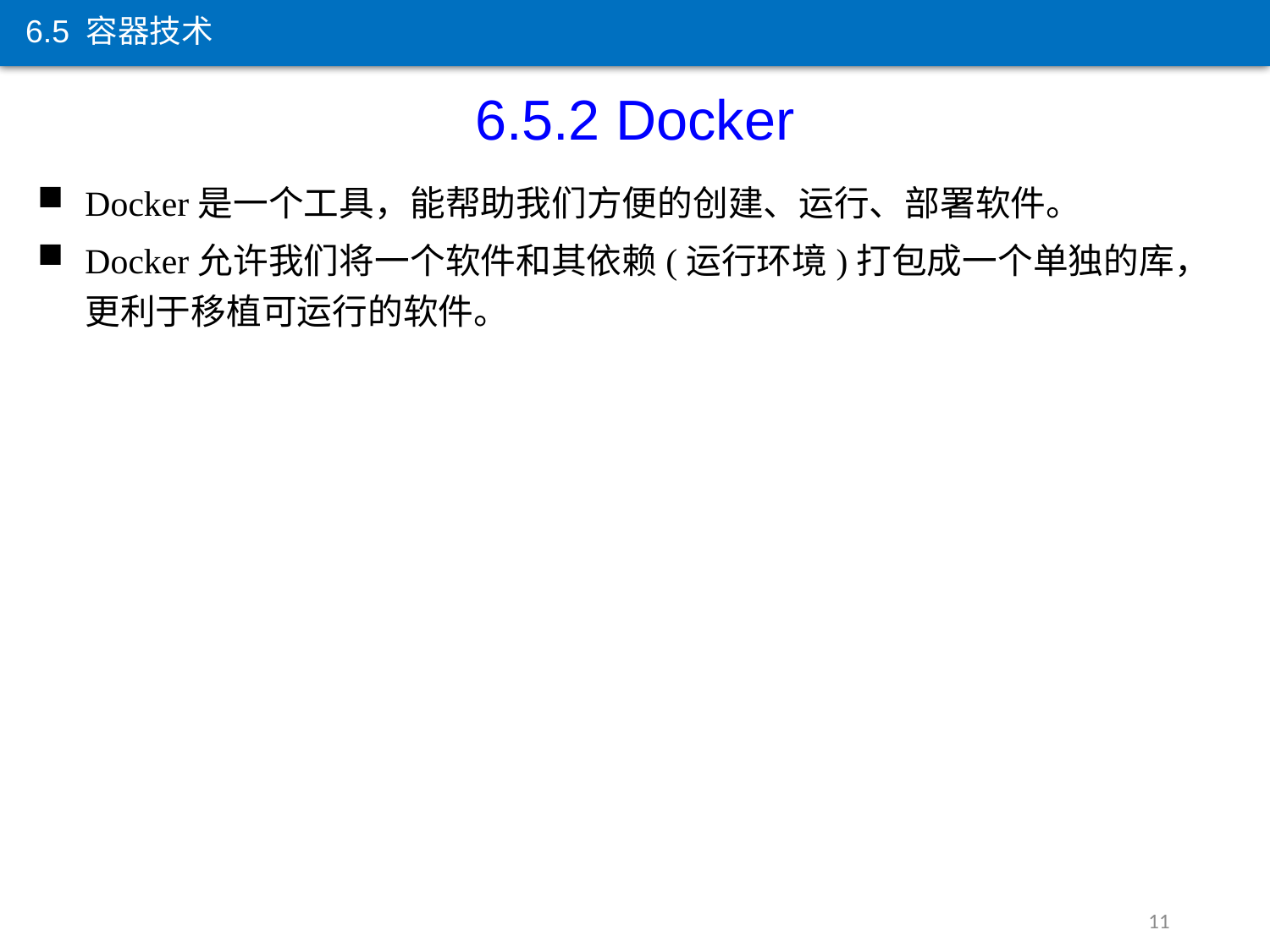

6.5 容器技术
6.5.2 Docker
Docker是一个工具，能帮助我们方便的创建、运行、部署软件。
Docker允许我们将一个软件和其依赖(运行环境)打包成一个单独的库，更利于移植可运行的软件。
11